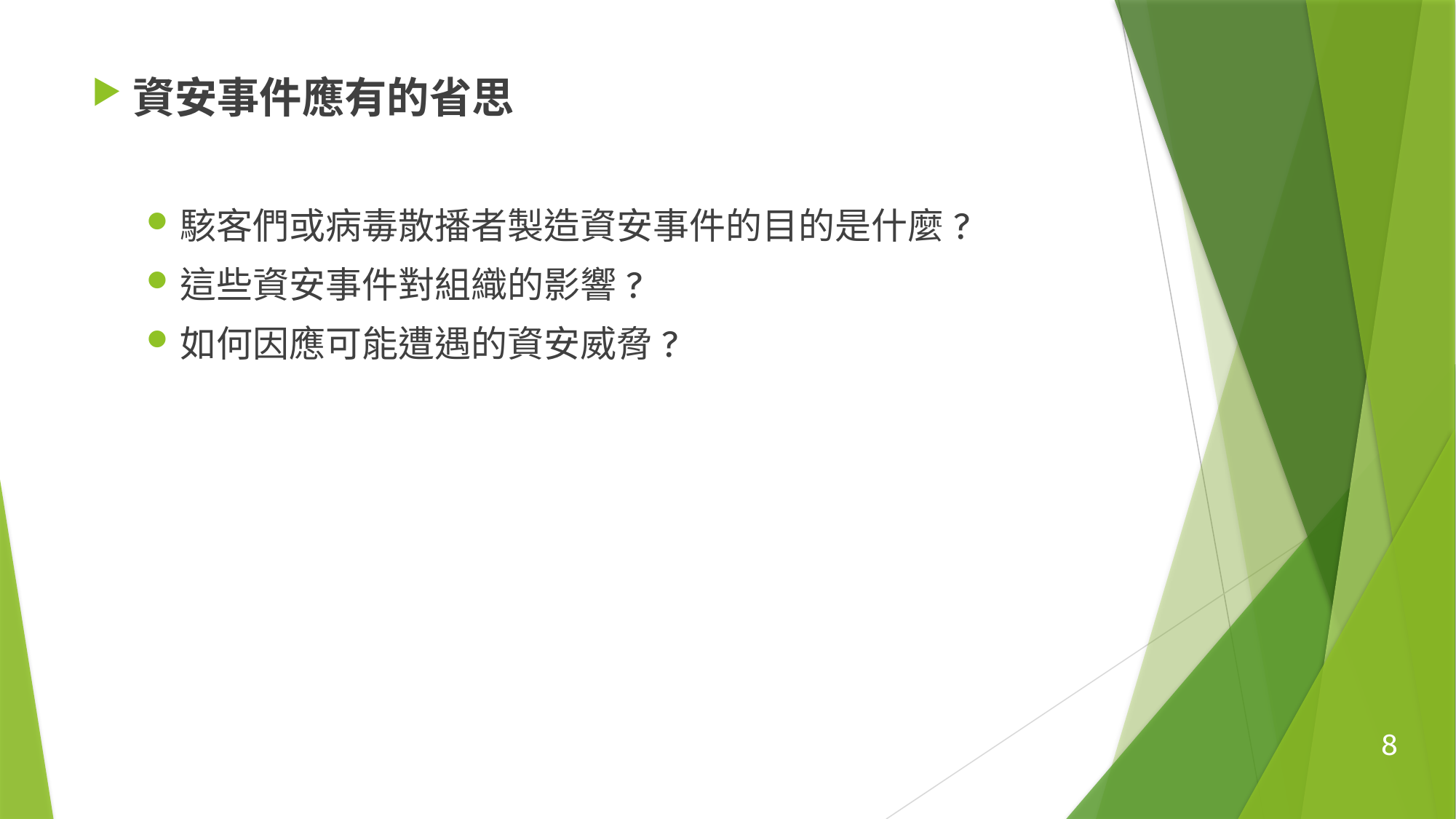

資安事件應有的省思

駭客們或病毒散播者製造資安事件的目的是什麼?
這些資安事件對組織的影響?
如何因應可能遭遇的資安威脅?

8